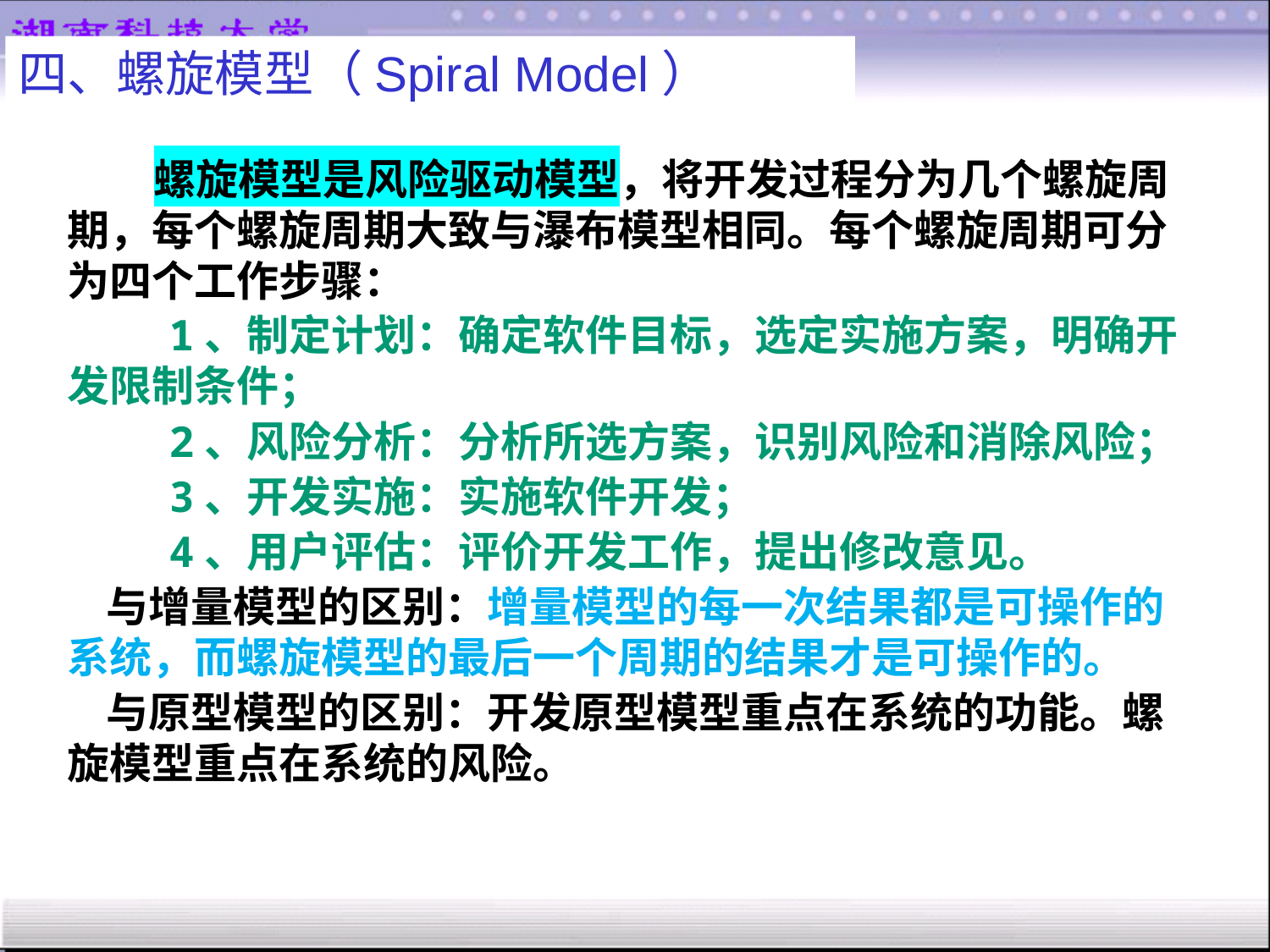

四、螺旋模型（Spiral Model）
        螺旋模型是风险驱动模型，将开发过程分为几个螺旋周期，每个螺旋周期大致与瀑布模型相同。每个螺旋周期可分为四个工作步骤：
    1、制定计划：确定软件目标，选定实施方案，明确开发限制条件；
    2、风险分析：分析所选方案，识别风险和消除风险；
    3、开发实施：实施软件开发；
    4、用户评估：评价开发工作，提出修改意见。
   与增量模型的区别：增量模型的每一次结果都是可操作的系统，而螺旋模型的最后一个周期的结果才是可操作的。
   与原型模型的区别：开发原型模型重点在系统的功能。螺旋模型重点在系统的风险。